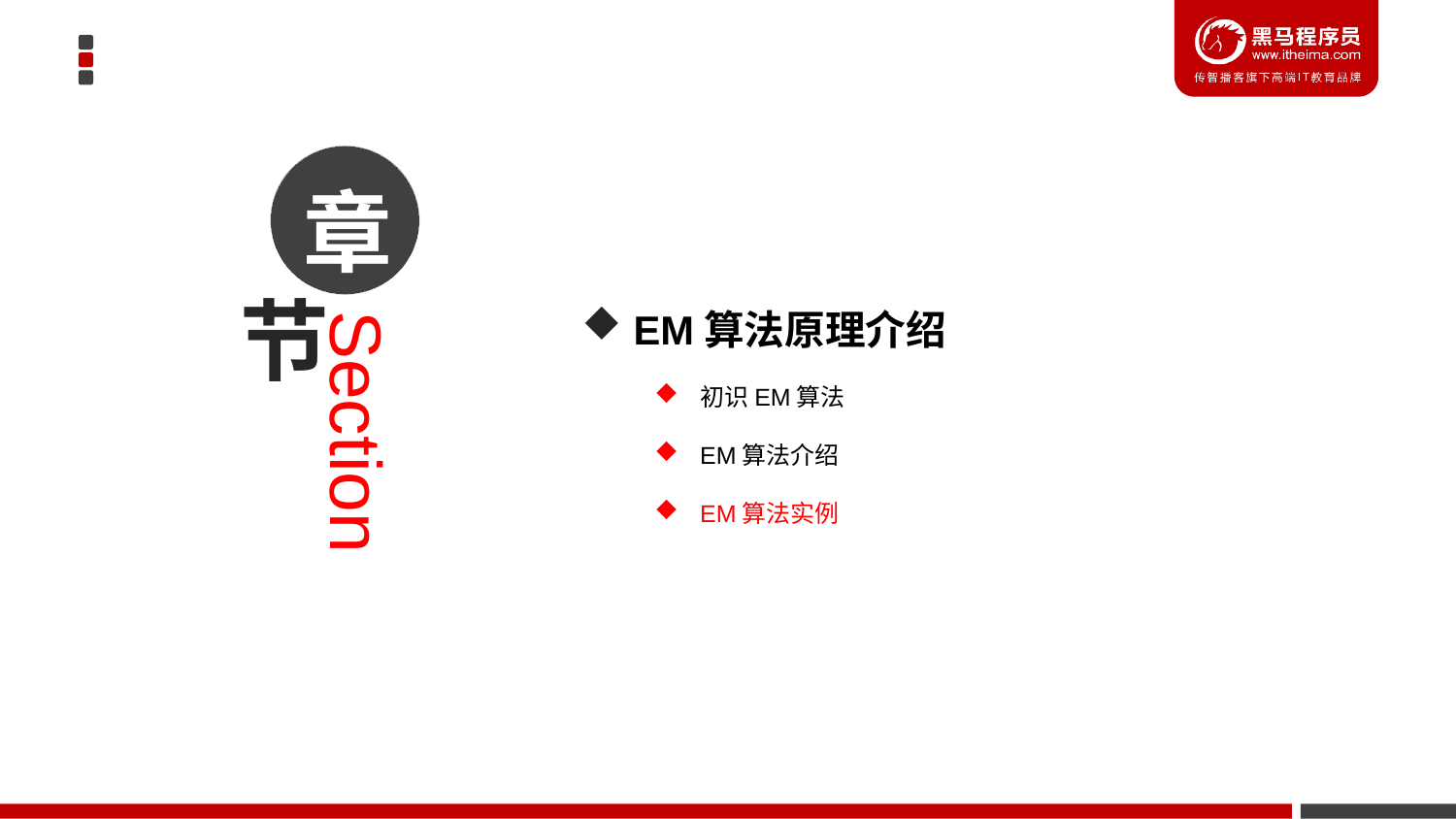

章
 EM算法原理介绍
初识EM算法
EM算法介绍
EM算法实例
节
Section